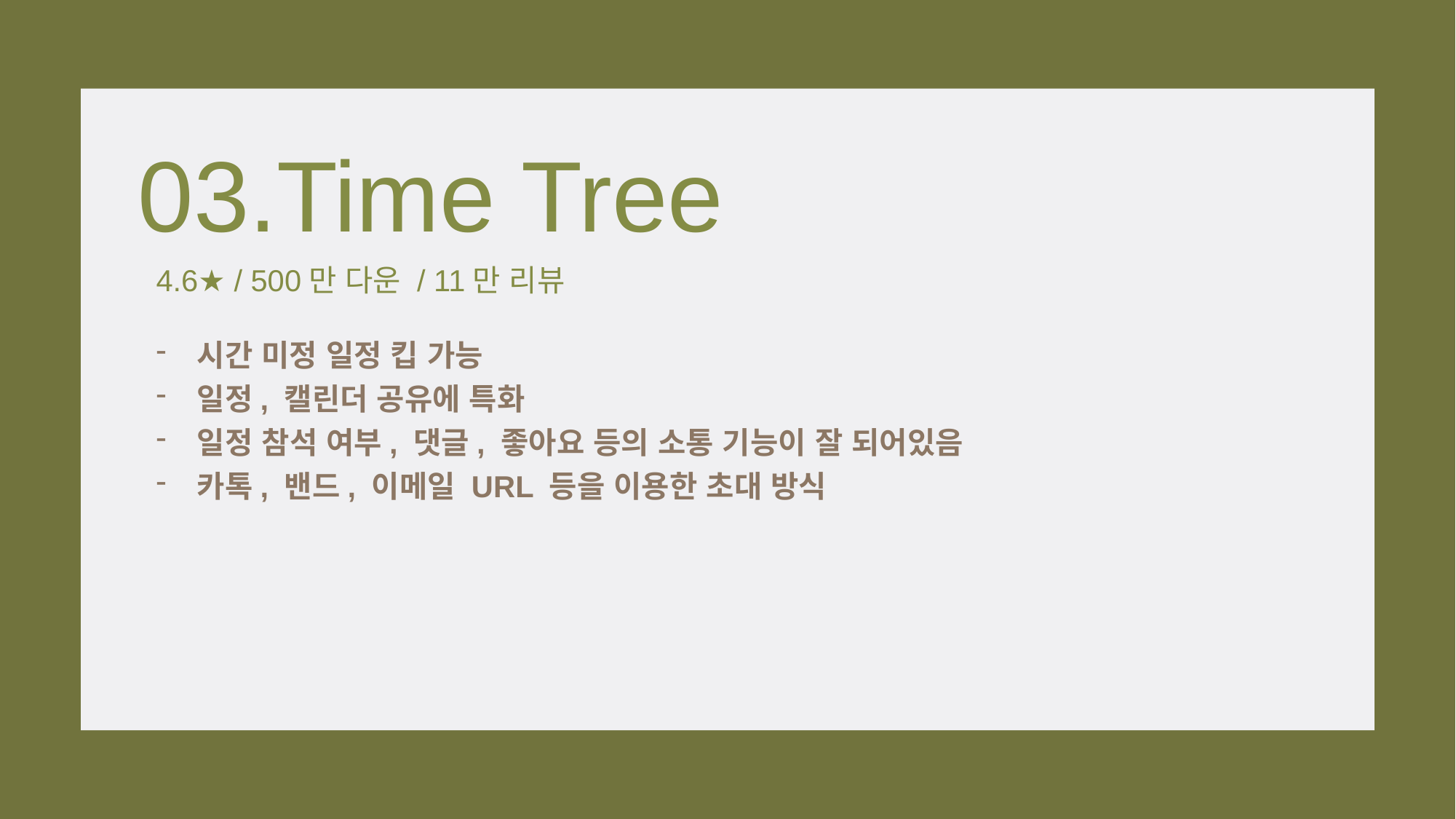

03.Time Tree
4.6★ / 500만 다운 / 11만 리뷰
시간 미정 일정 킵 가능
일정, 캘린더 공유에 특화
일정 참석 여부, 댓글, 좋아요 등의 소통 기능이 잘 되어있음
카톡, 밴드, 이메일 URL 등을 이용한 초대 방식